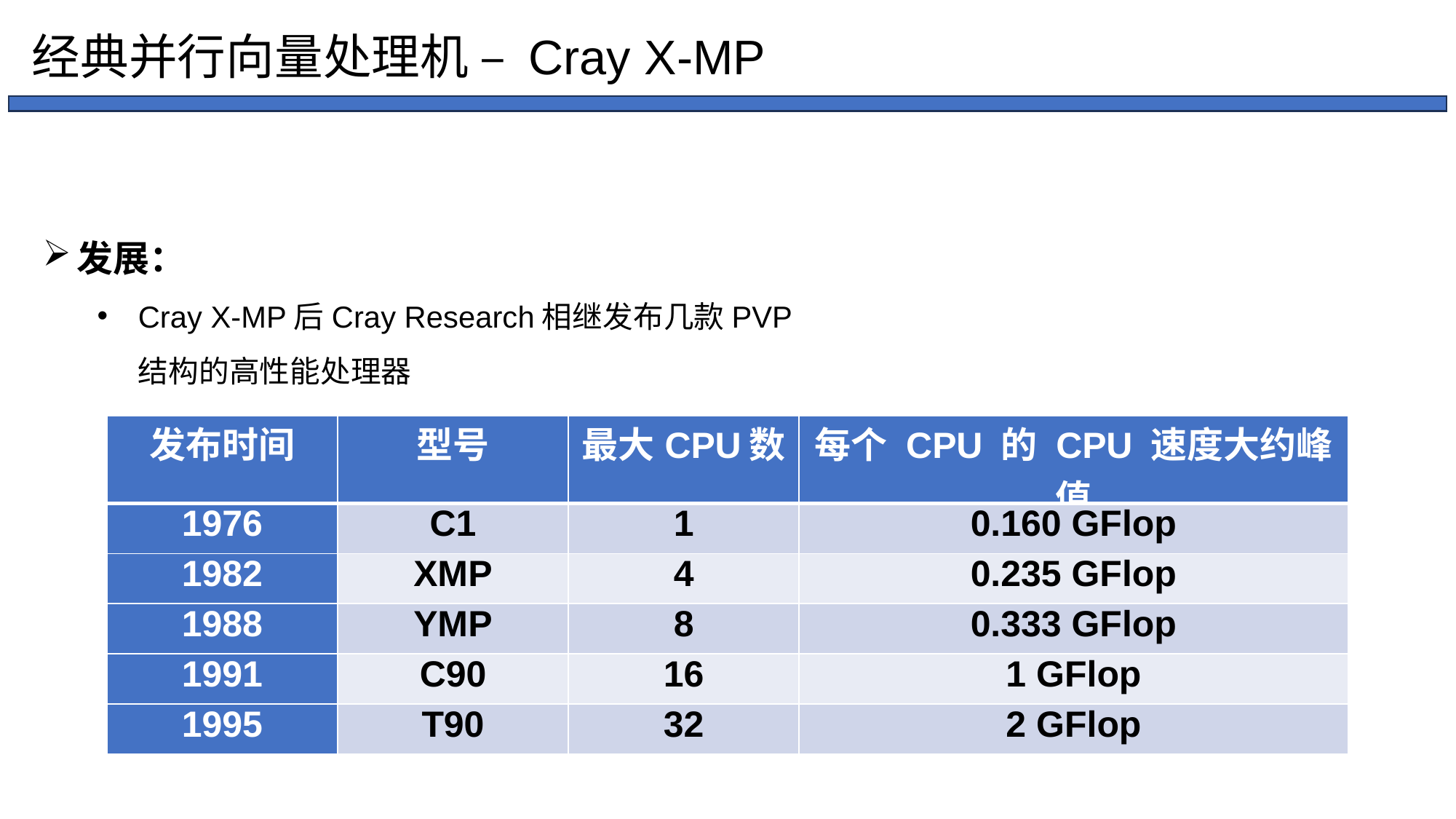

经典并行向量处理机 – Cray X-MP

发展：
Cray X-MP后Cray Research相继发布几款PVP结构的高性能处理器

| 发布时间 | 型号 | 最大CPU数 | 每个 CPU 的 CPU 速度大约峰值 |
| --- | --- | --- | --- |
| 1976 | C1 | 1 | 0.160 GFlop |
| 1982 | XMP | 4 | 0.235 GFlop |
| 1988 | YMP | 8 | 0.333 GFlop |
| 1991 | C90 | 16 | 1 GFlop |
| 1995 | T90 | 32 | 2 GFlop |